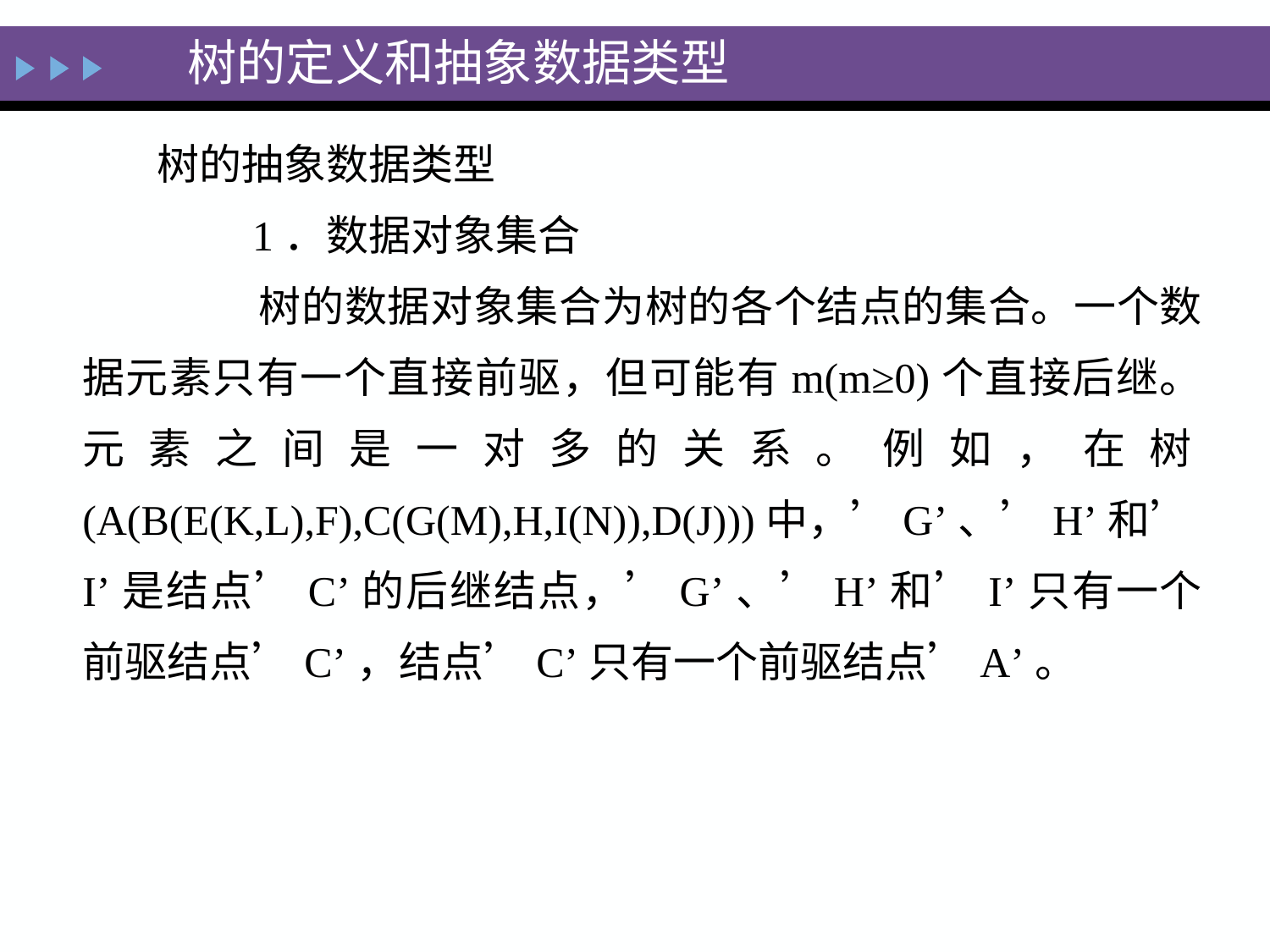

# 树的定义和抽象数据类型
树的抽象数据类型
         1．数据对象集合
         树的数据对象集合为树的各个结点的集合。一个数据元素只有一个直接前驱，但可能有m(m≥0)个直接后继。元素之间是一对多的关系。例如，在树(A(B(E(K,L),F),C(G(M),H,I(N)),D(J)))中，’G’、’H’和’I’是结点’C’的后继结点，’G’、’H’和’I’只有一个前驱结点’C’，结点’C’只有一个前驱结点’A’。